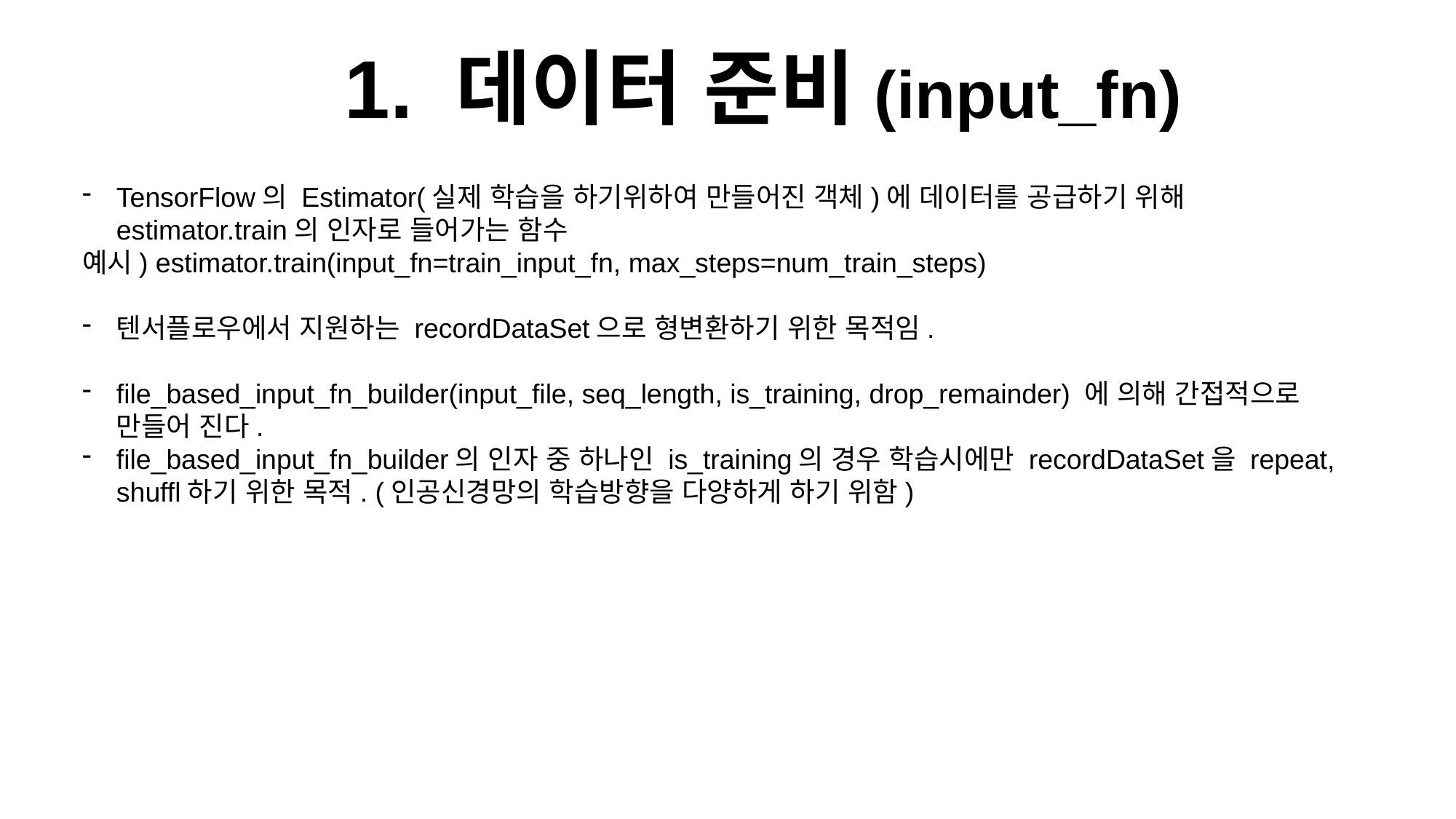

1. 데이터 준비(input_fn)
TensorFlow의 Estimator(실제 학습을 하기위하여 만들어진 객체)에 데이터를 공급하기 위해 estimator.train의 인자로 들어가는 함수
예시) estimator.train(input_fn=train_input_fn, max_steps=num_train_steps)

텐서플로우에서 지원하는 recordDataSet으로 형변환하기 위한 목적임.

file_based_input_fn_builder(input_file, seq_length, is_training, drop_remainder) 에 의해 간접적으로 만들어 진다.
file_based_input_fn_builder의 인자 중 하나인 is_training의 경우 학습시에만 recordDataSet을 repeat, shuffl하기 위한 목적. (인공신경망의 학습방향을 다양하게 하기 위함)